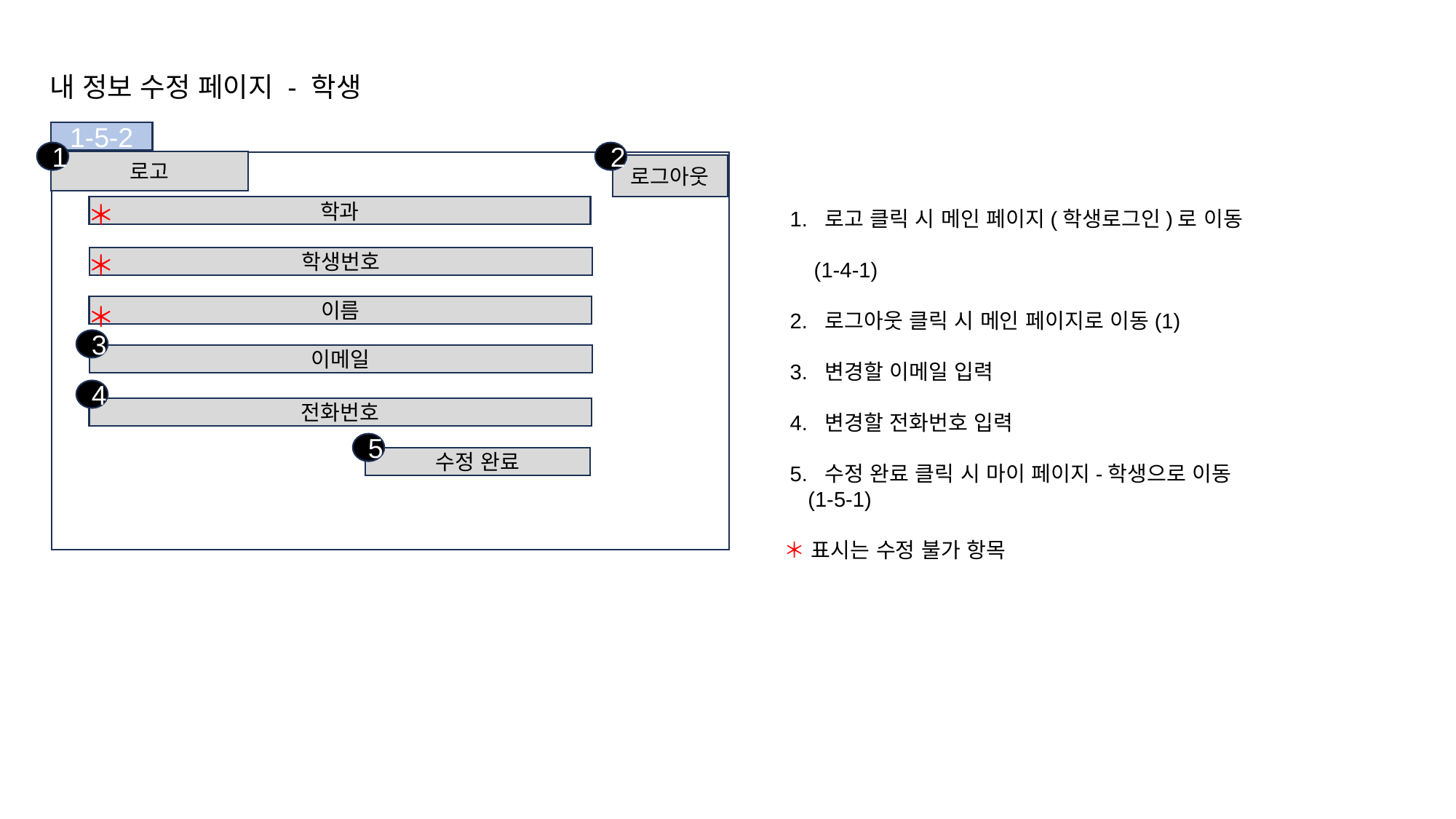

내 정보 수정 페이지 - 학생
1-5-2
1
2

 1.  로고 클릭 시 메인 페이지(학생로그인)로 이동
     (1-4-1)

 2.  로그아웃 클릭 시 메인 페이지로 이동(1)

 3.  변경할 이메일 입력

 4.  변경할 전화번호 입력

 5.  수정 완료 클릭 시 마이 페이지-학생으로 이동
    (1-5-1)

＊ 표시는 수정 불가 항목

로고

로그아웃
＊
학과
＊
학생번호
＊
이름
3
이메일
4
전화번호
5
수정 완료